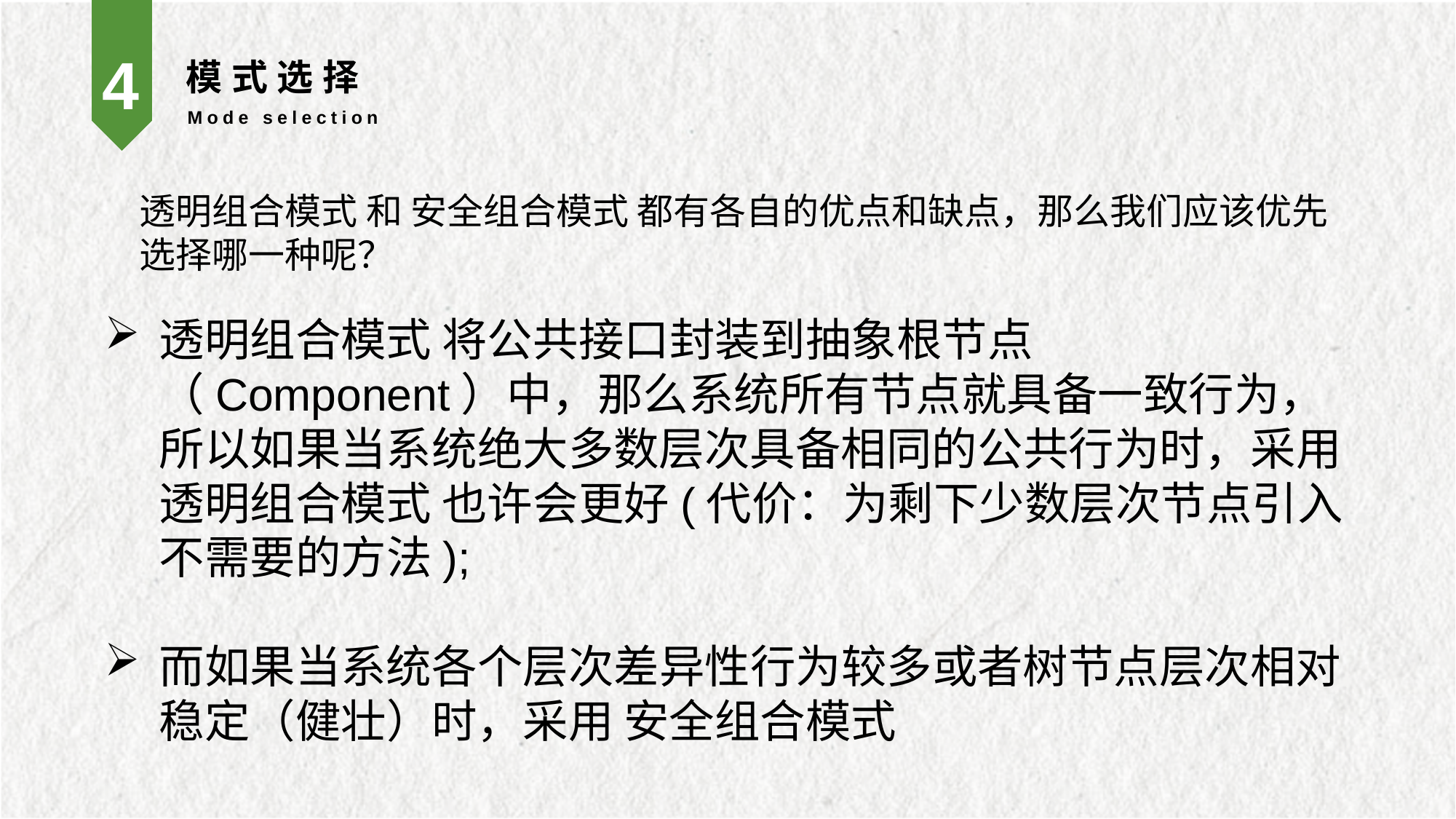

4

模式选择
Mode selection

透明组合模式 和 安全组合模式 都有各自的优点和缺点，那么我们应该优先选择哪一种呢？
透明组合模式 将公共接口封装到抽象根节点（Component）中，那么系统所有节点就具备一致行为，所以如果当系统绝大多数层次具备相同的公共行为时，采用 透明组合模式 也许会更好(代价：为剩下少数层次节点引入不需要的方法);

而如果当系统各个层次差异性行为较多或者树节点层次相对稳定（健壮）时，采用 安全组合模式